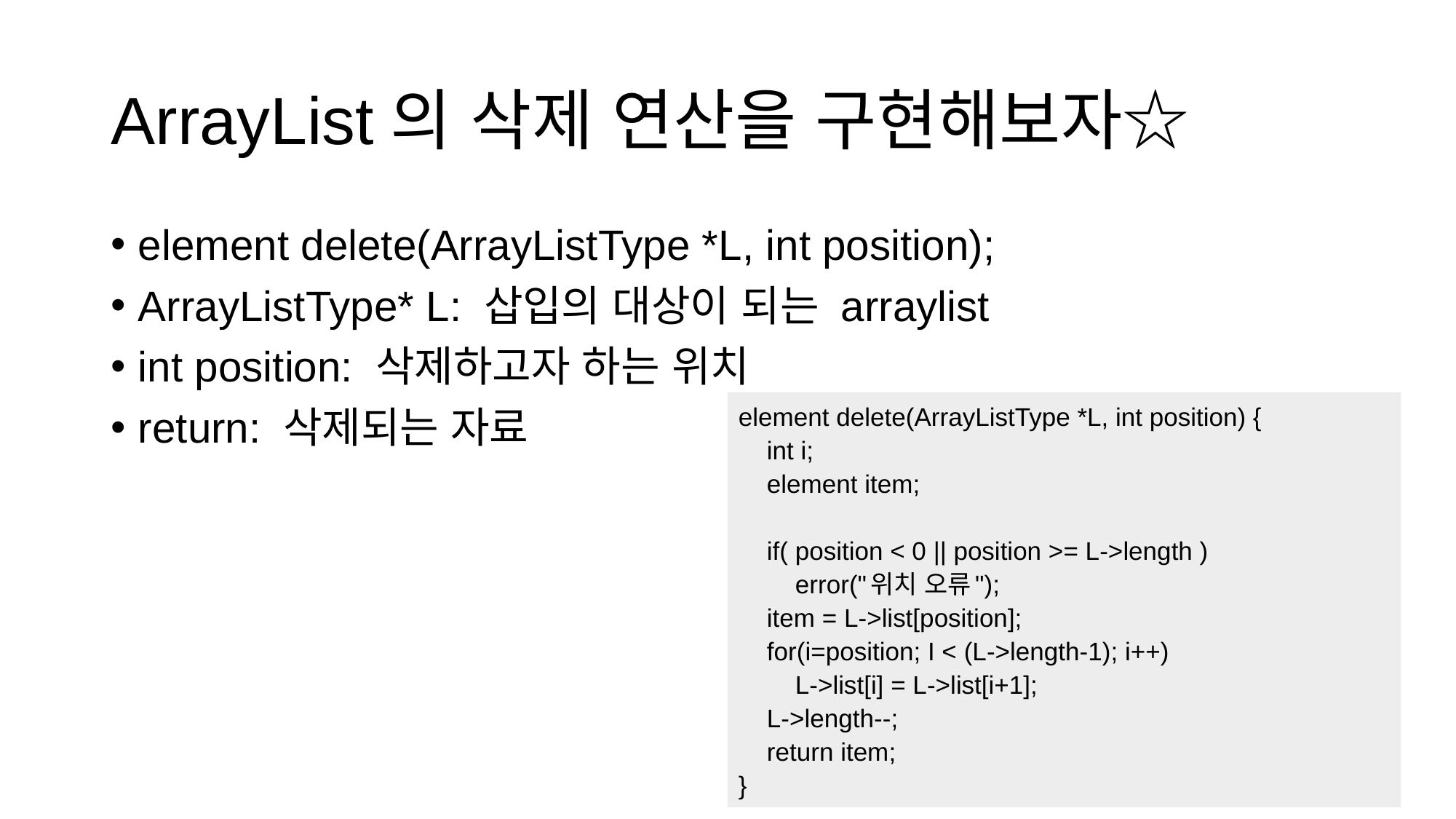

# ArrayList의 삭제 연산을 구현해보자☆
element delete(ArrayListType *L, int position);
ArrayListType* L: 삽입의 대상이 되는 arraylist
int position: 삭제하고자 하는 위치
return: 삭제되는 자료

element delete(ArrayListType *L, int position) {
    int i;
    element item;

    if( position < 0 || position >= L->length )
        error("위치 오류");
    item = L->list[position];
    for(i=position; I < (L->length-1); i++)
        L->list[i] = L->list[i+1];
    L->length--;
    return item;
}